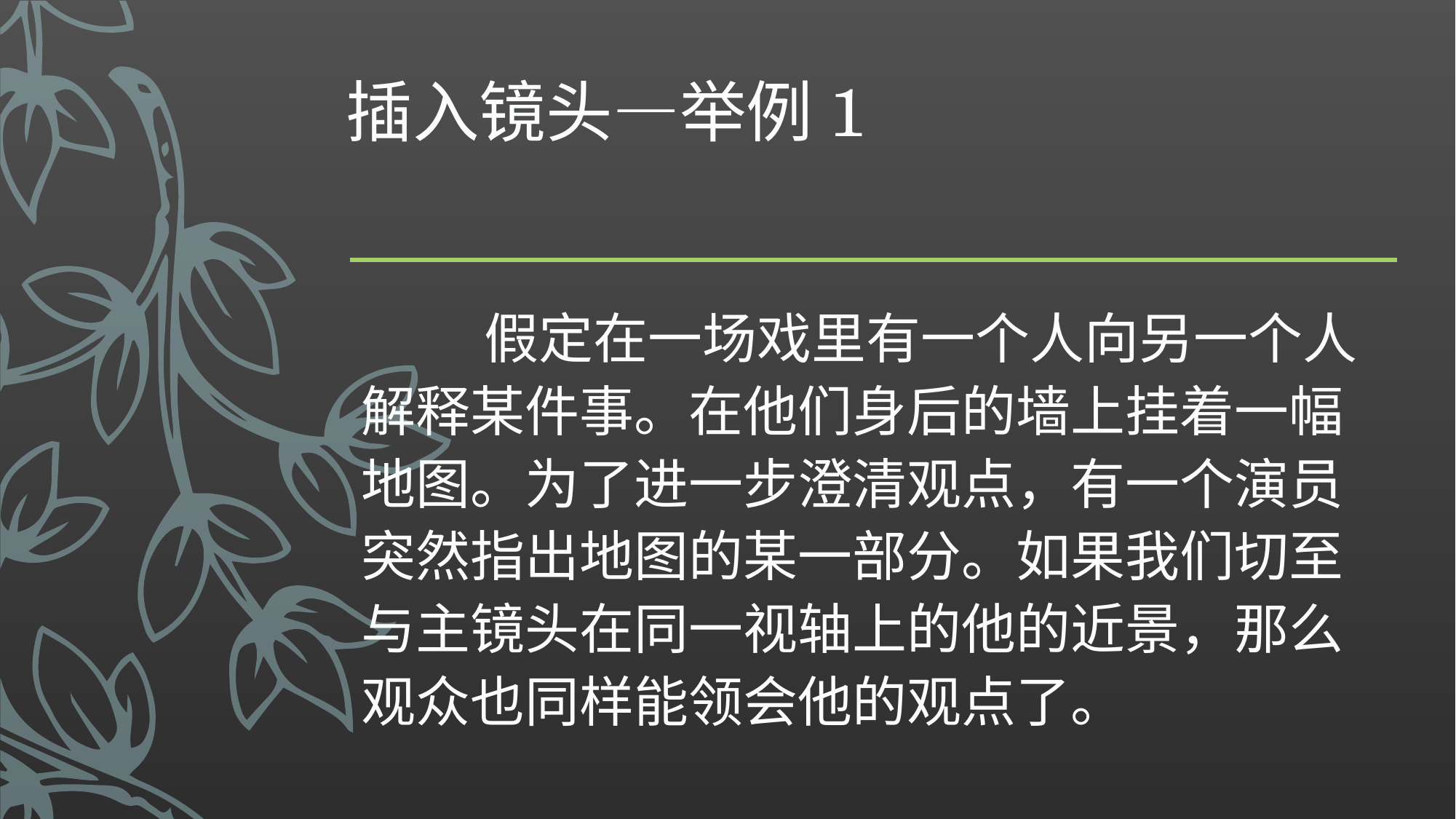

# 插入镜头—举例1
         假定在一场戏里有一个人向另一个人解释某件事。在他们身后的墙上挂着一幅地图。为了进一步澄清观点，有一个演员突然指出地图的某一部分。如果我们切至与主镜头在同一视轴上的他的近景，那么观众也同样能领会他的观点了。